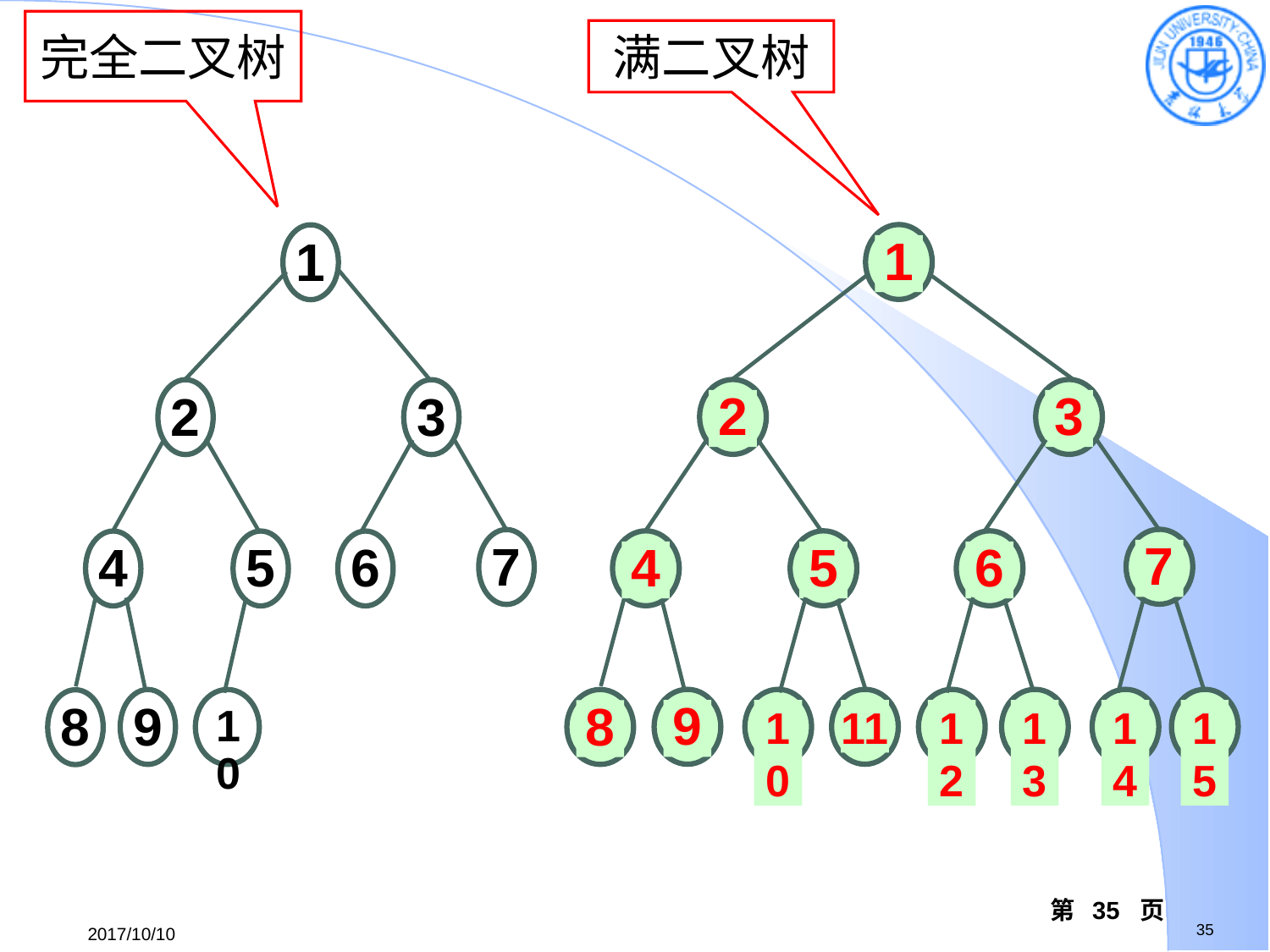

完全二叉树
满二叉树

1

2

3

7

4

5

6

9

10

11

12

13

14

15

8

1

2

3

7

4

5

6

9

10

8
第  35  页